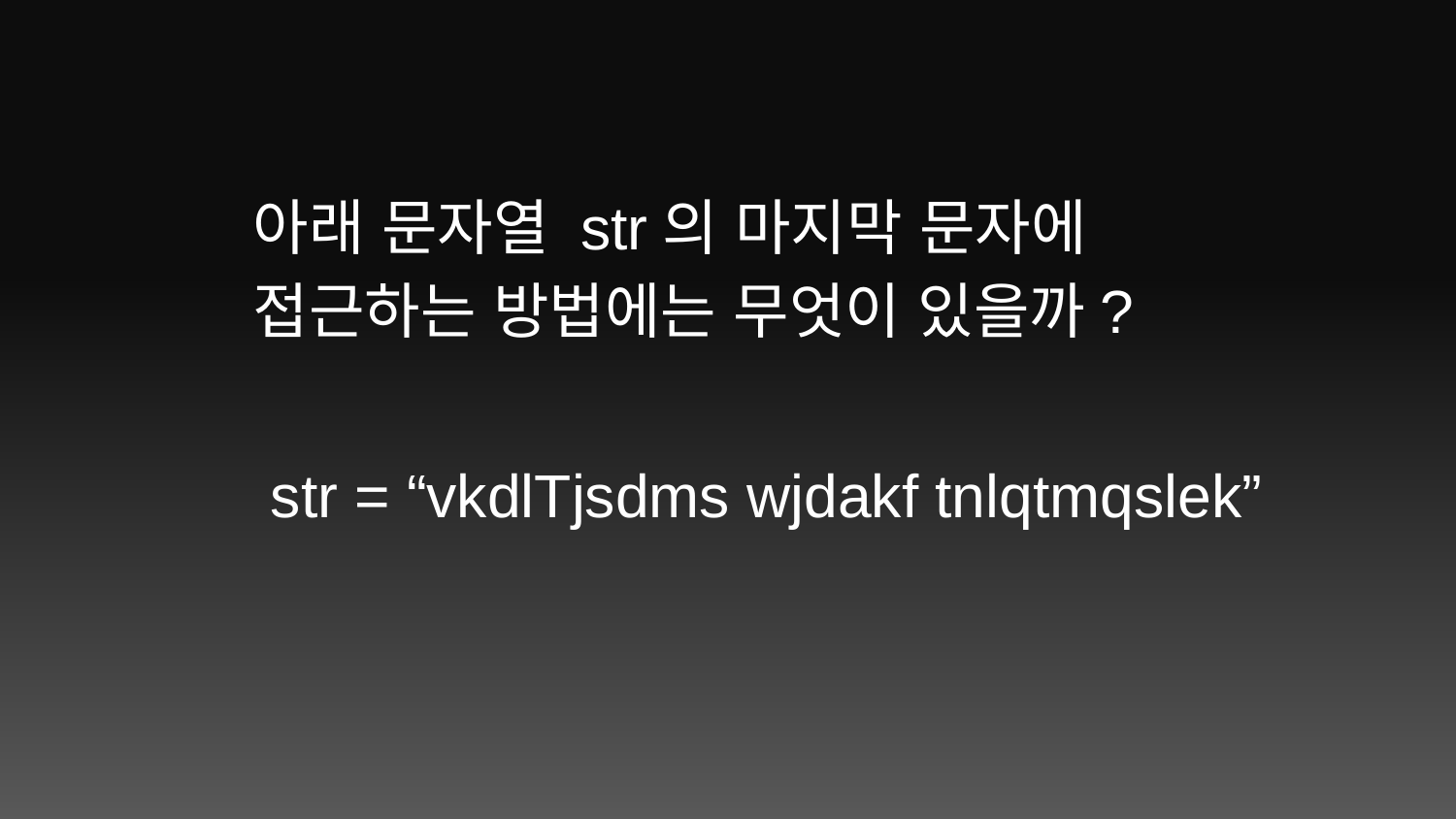

아래 문자열 str의 마지막 문자에 접근하는 방법에는 무엇이 있을까?
str = “vkdlTjsdms wjdakf tnlqtmqslek”